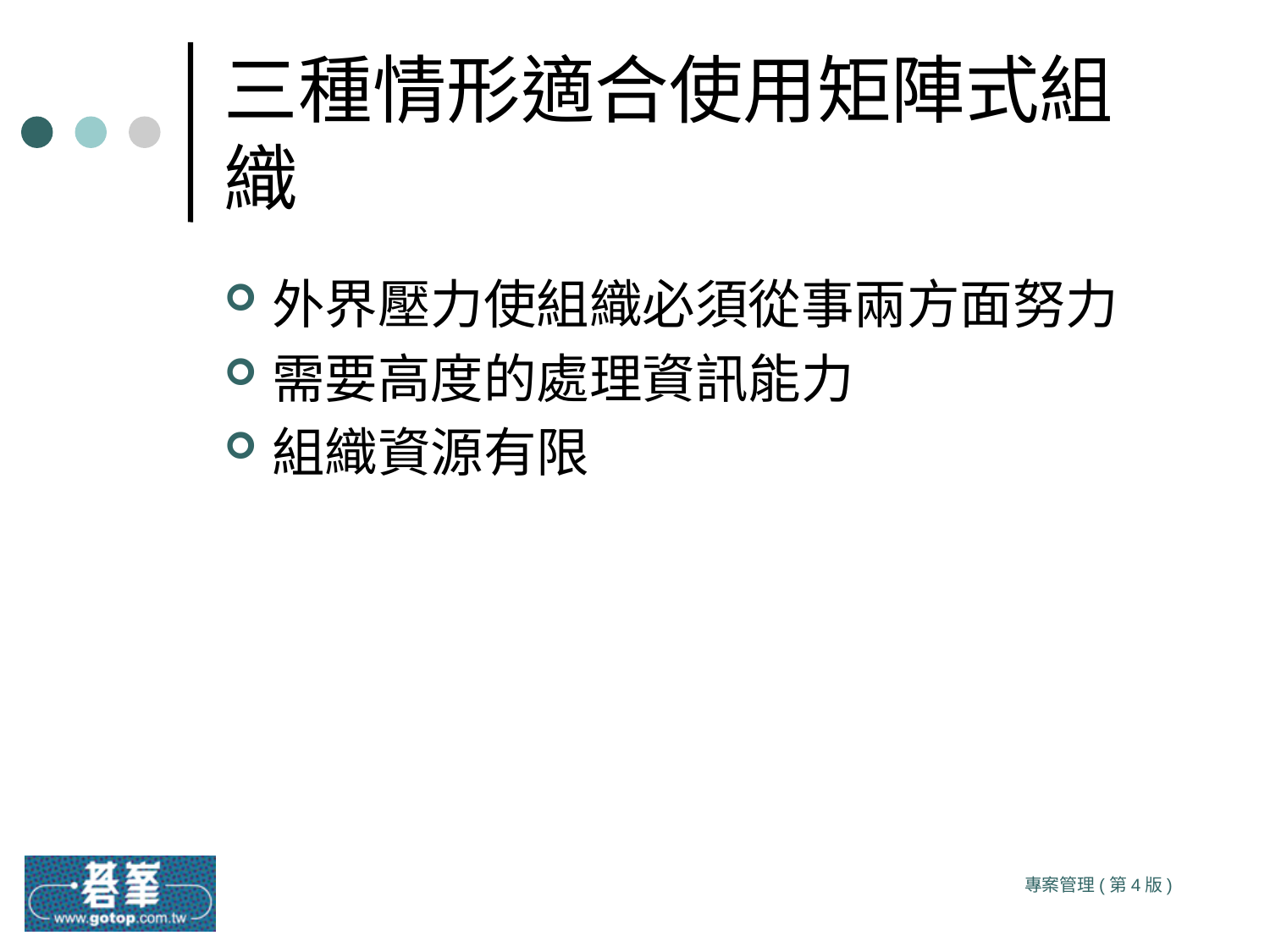

# 三種情形適合使用矩陣式組織
外界壓力使組織必須從事兩方面努力
需要高度的處理資訊能力
組織資源有限
專案管理(第4版)